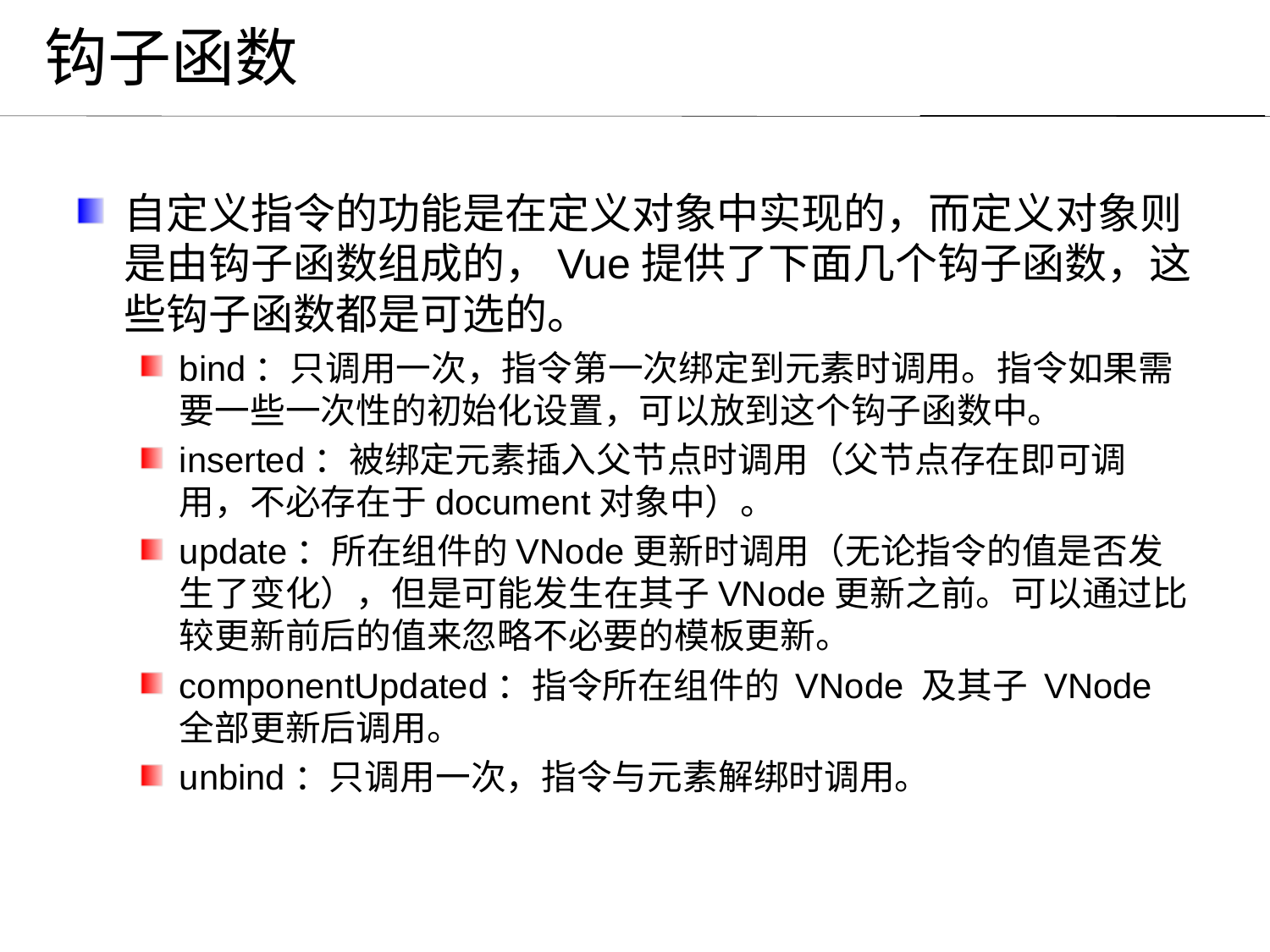

# 钩子函数
自定义指令的功能是在定义对象中实现的，而定义对象则是由钩子函数组成的，Vue提供了下面几个钩子函数，这些钩子函数都是可选的。
bind：只调用一次，指令第一次绑定到元素时调用。指令如果需要一些一次性的初始化设置，可以放到这个钩子函数中。
inserted：被绑定元素插入父节点时调用（父节点存在即可调用，不必存在于document对象中）。
update：所在组件的VNode更新时调用（无论指令的值是否发生了变化），但是可能发生在其子VNode更新之前。可以通过比较更新前后的值来忽略不必要的模板更新。
componentUpdated：指令所在组件的 VNode 及其子 VNode 全部更新后调用。
unbind：只调用一次，指令与元素解绑时调用。